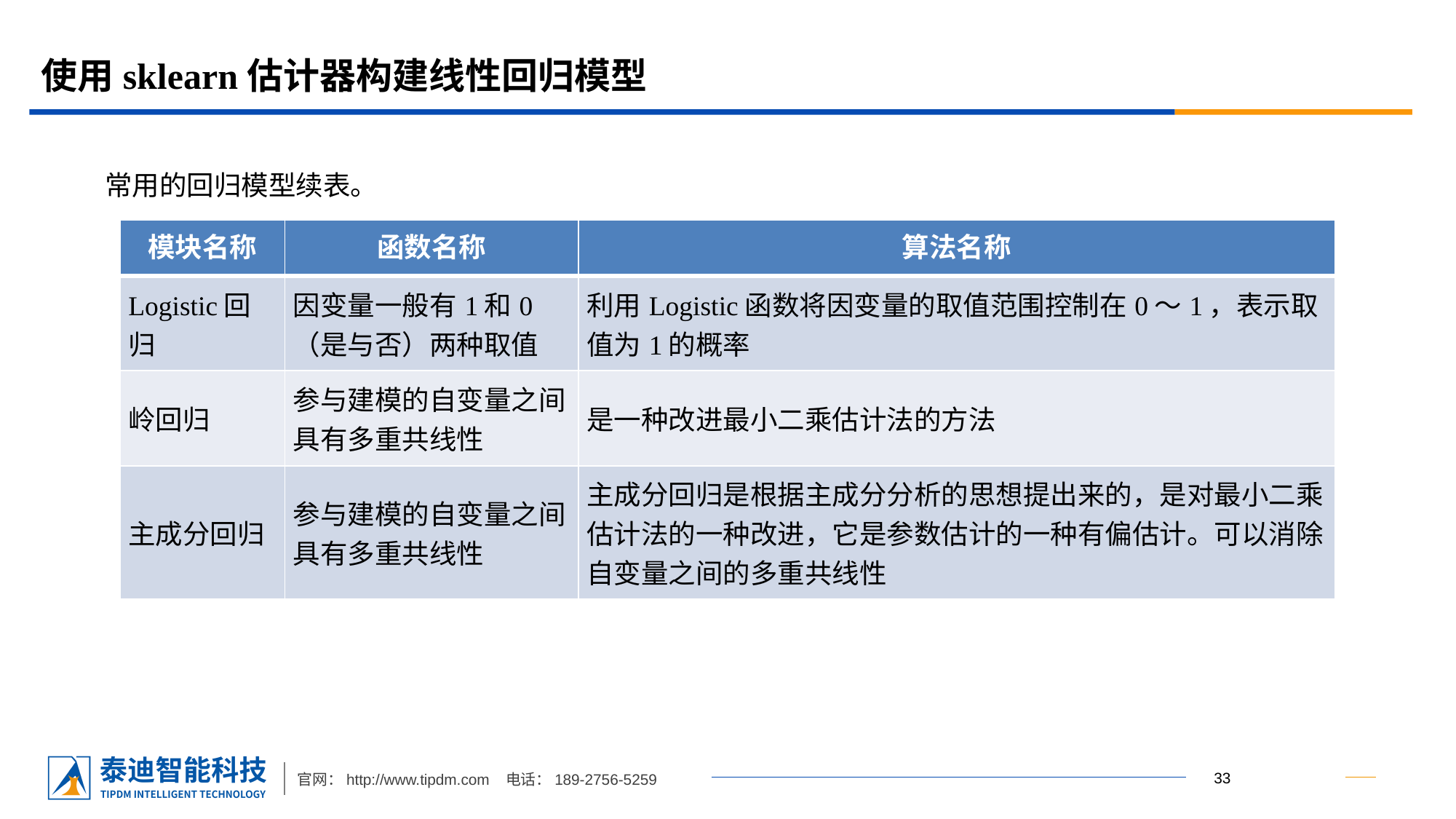

# 使用sklearn估计器构建线性回归模型
常用的回归模型续表。

| 模块名称 | 函数名称 | 算法名称 |
| --- | --- | --- |
| Logistic回归 | 因变量一般有1和0（是与否）两种取值 | 利用Logistic函数将因变量的取值范围控制在0～1，表示取值为1的概率 |
| 岭回归 | 参与建模的自变量之间具有多重共线性 | 是一种改进最小二乘估计法的方法 |
| 主成分回归 | 参与建模的自变量之间具有多重共线性 | 主成分回归是根据主成分分析的思想提出来的，是对最小二乘估计法的一种改进，它是参数估计的一种有偏估计。可以消除自变量之间的多重共线性 |